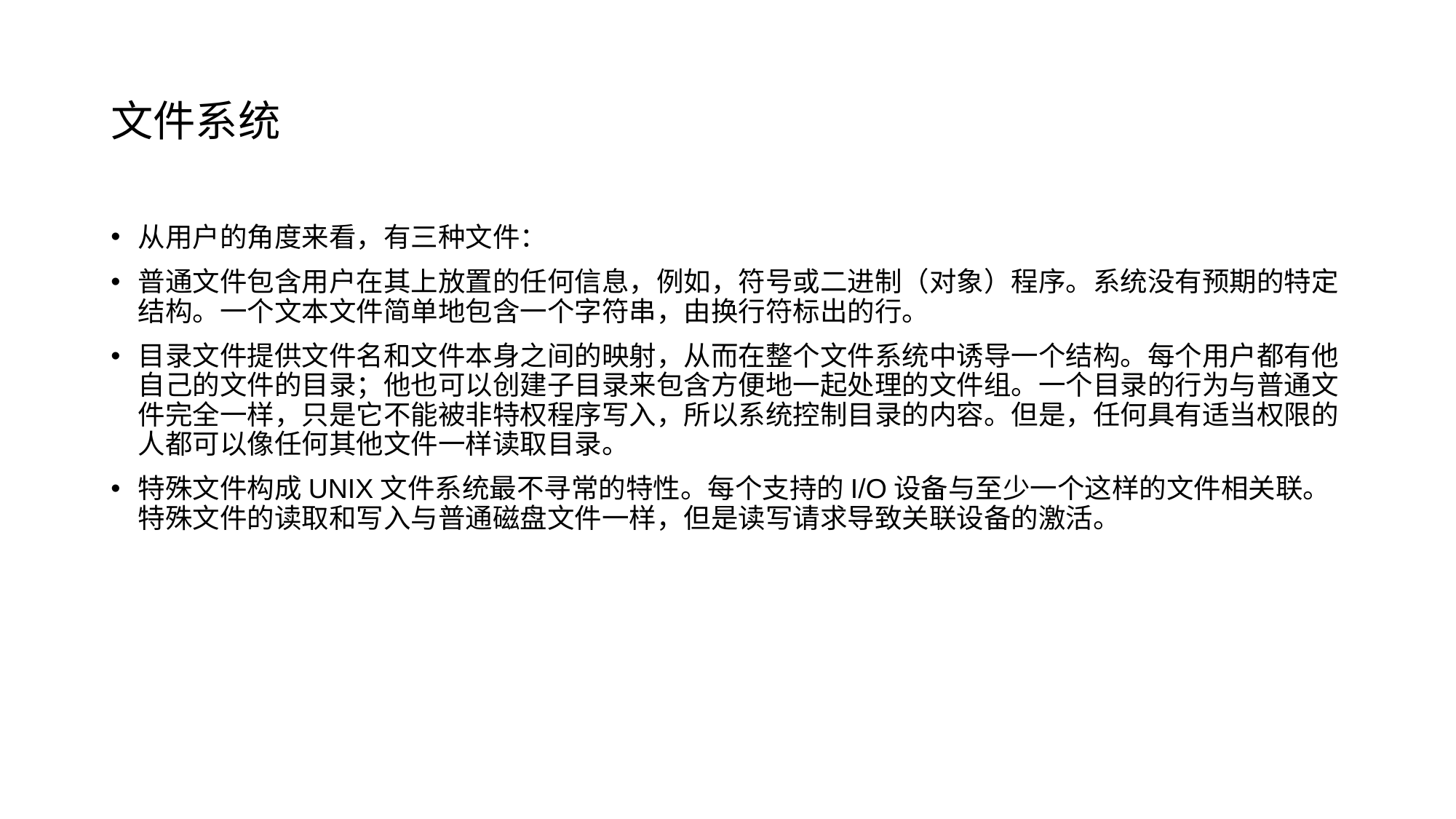

# 文件系统
从用户的角度来看，有三种文件：
普通文件包含用户在其上放置的任何信息，例如，符号或二进制（对象）程序。系统没有预期的特定结构。一个文本文件简单地包含一个字符串，由换行符标出的行。
目录文件提供文件名和文件本身之间的映射，从而在整个文件系统中诱导一个结构。每个用户都有他自己的文件的目录；他也可以创建子目录来包含方便地一起处理的文件组。一个目录的行为与普通文件完全一样，只是它不能被非特权程序写入，所以系统控制目录的内容。但是，任何具有适当权限的人都可以像任何其他文件一样读取目录。
特殊文件构成UNIX文件系统最不寻常的特性。每个支持的I/O设备与至少一个这样的文件相关联。特殊文件的读取和写入与普通磁盘文件一样，但是读写请求导致关联设备的激活。